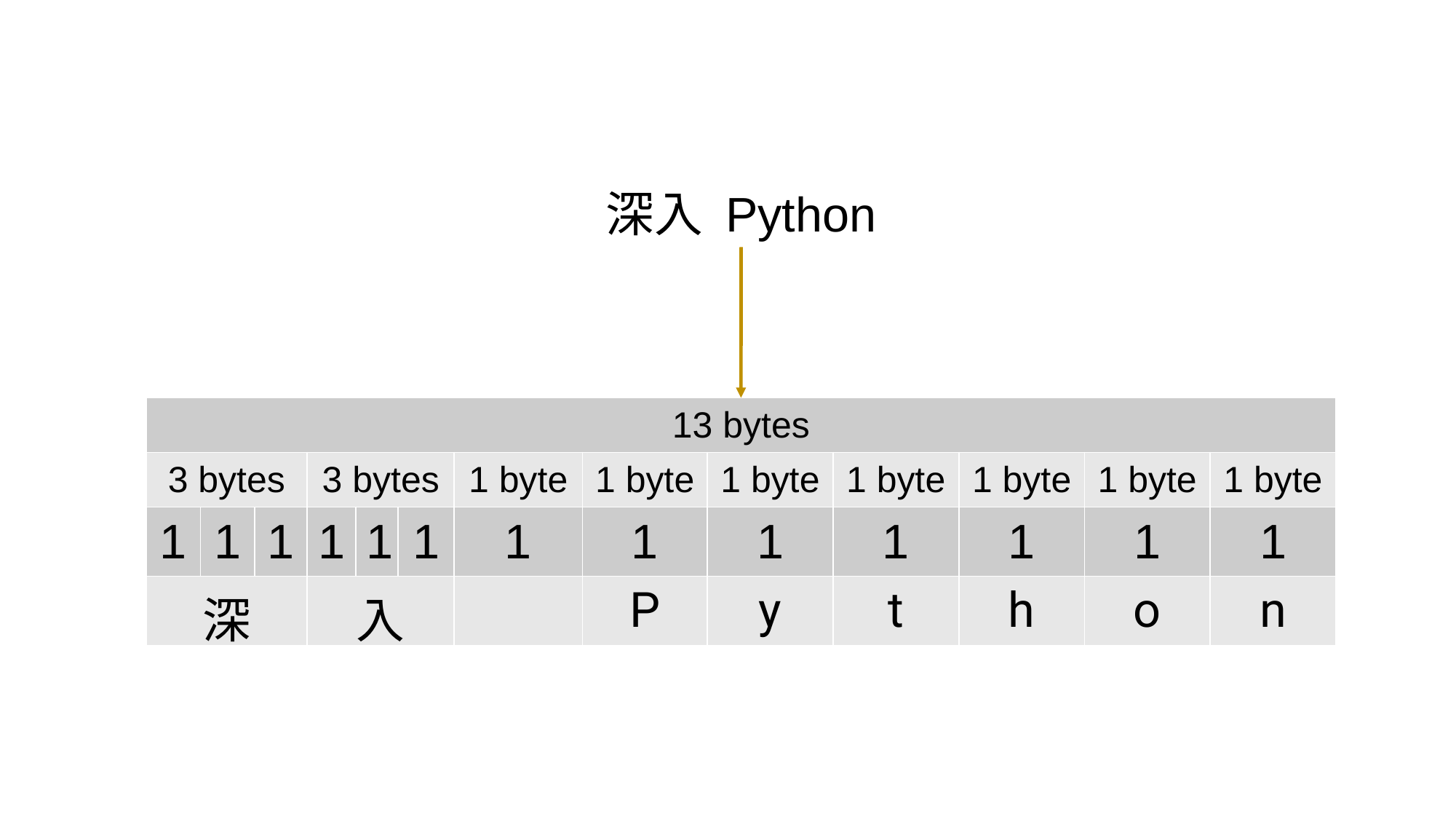

深入 Python
| 13 bytes |  |  |  |  |  |  |  |  |  |  |  |  |
| --- | --- | --- | --- | --- | --- | --- | --- | --- | --- | --- | --- | --- |
| 3 bytes |  |  | 3 bytes |  |  | 1 byte | 1 byte | 1 byte | 1 byte | 1 byte | 1 byte | 1 byte |
| 1 | 1 | 1 | 1 | 1 | 1 | 1 | 1 | 1 | 1 | 1 | 1 | 1 |
| 深 |  |  | 入 |  |  |  | P | y | t | h | o | n |